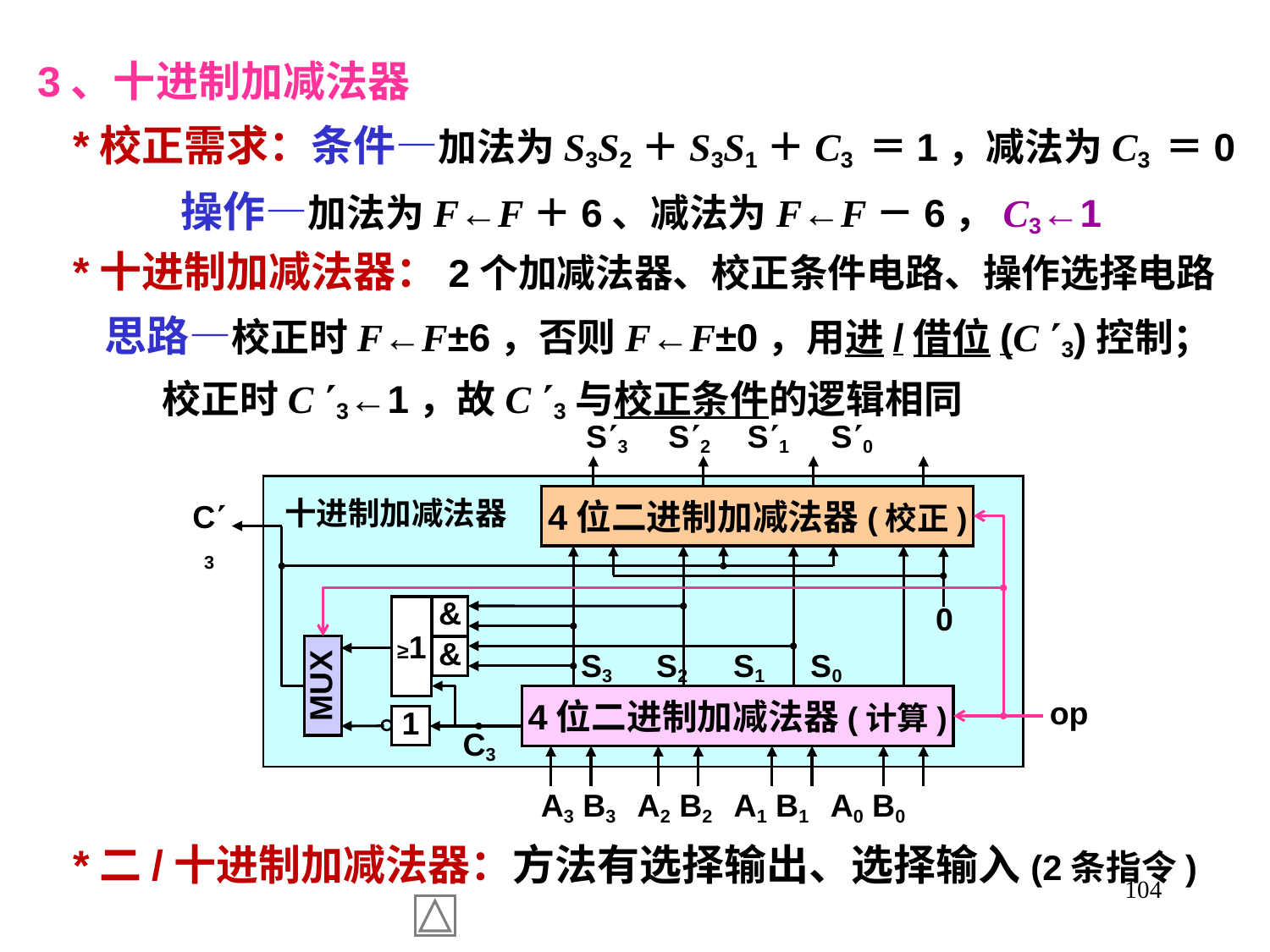

3、十进制加减法器
   *校正需求：条件—加法为S3S2＋S3S1＋C3 ＝1，减法为C3 ＝0
              操作—加法为F←F＋6、减法为F←F－6，C3←1
   *十进制加减法器：2个加减法器、校正条件电路、操作选择电路
      思路—校正时F←F±6，否则F←F±0，用进/借位(C ′3)控制；
             校正时C ′3←1，故C ′3与校正条件的逻辑相同
S′3     S′2     S′1      S′0
  十进制加减法器

4位二进制加减法器(校正)
C′3
0
MUX
S3     S2      S1      S0
4位二进制加减法器(计算)
op
C3
A3 B3   A2 B2   A1 B1   A0 B0
&
≥1
&
1

   *二/十进制加减法器：方法有选择输出、选择输入(2条指令)
104